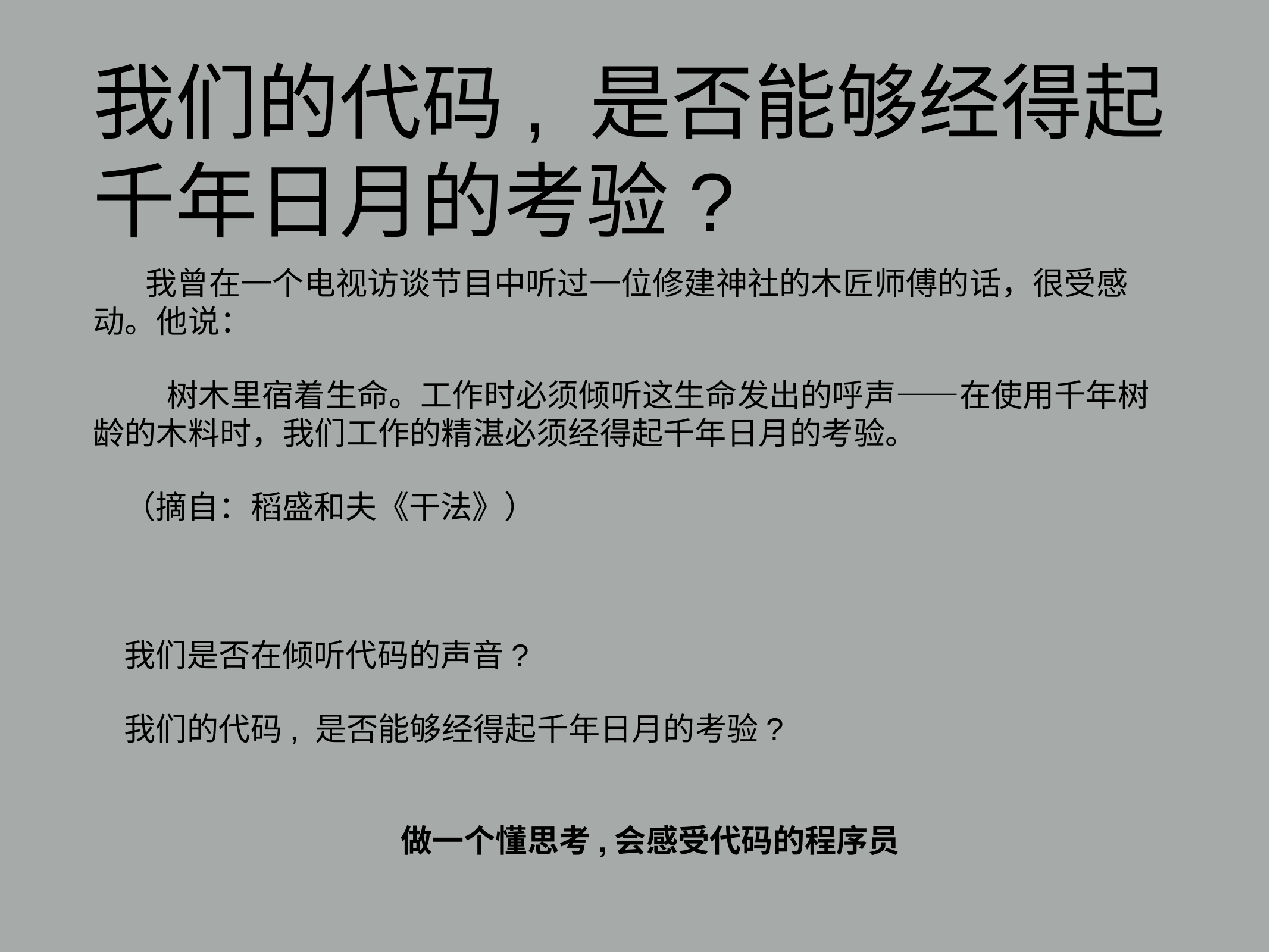

# 我们的代码, 是否能够经得起千年日月的考验?
  我曾在一个电视访谈节目中听过一位修建神社的木匠师傅的话，很受感动。他说：
     树木里宿着生命。工作时必须倾听这生命发出的呼声——在使用千年树龄的木料时，我们工作的精湛必须经得起千年日月的考验。
（摘自：稻盛和夫《干法》）

我们是否在倾听代码的声音?
我们的代码, 是否能够经得起千年日月的考验?

做一个懂思考,会感受代码的程序员